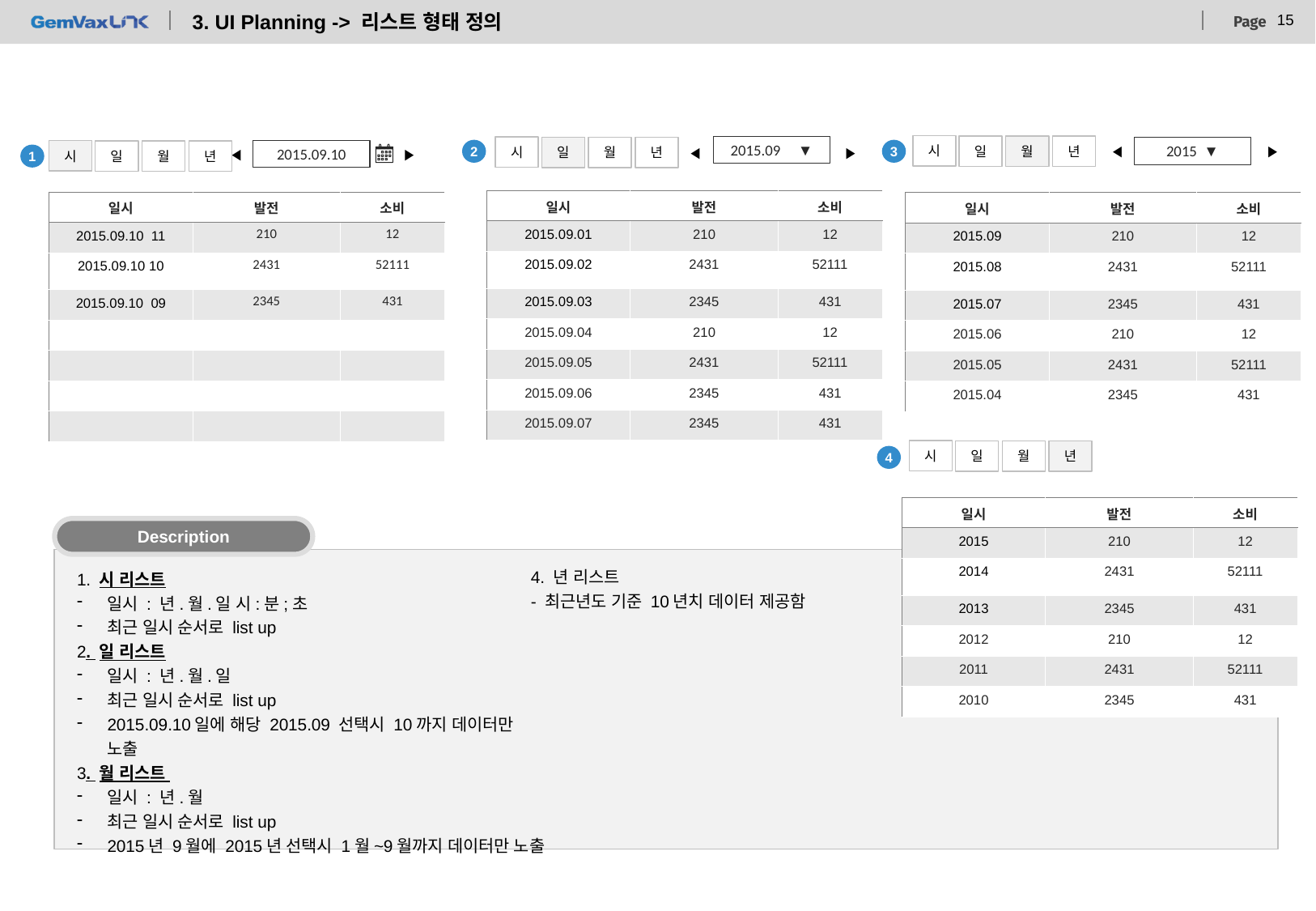

# 3. UI Planning -> 리스트 형태 정의
시
일
월
년
2015.09     ▼
시
일
월
년
2015  ▼
◀
▶
2
3
2015.09.10

◀
시
일
월
년
▶
◀
▶
1
| 일시 | 발전 | 소비 |
| --- | --- | --- |
| 2015.09.01 | 210 | 12 |
| 2015.09.02 | 2431 | 52111 |
| 2015.09.03 | 2345 | 431 |
| 2015.09.04 | 210 | 12 |
| 2015.09.05 | 2431 | 52111 |
| 2015.09.06 | 2345 | 431 |
| 2015.09.07 | 2345 | 431 |
| 일시 | 발전 | 소비 |
| --- | --- | --- |
| 2015.09.10 11 | 210 | 12 |
| 2015.09.10 10 | 2431 | 52111 |
| 2015.09.10 09 | 2345 | 431 |
|  |  |  |
|  |  |  |
|  |  |  |
|  |  |  |
| 일시 | 발전 | 소비 |
| --- | --- | --- |
| 2015.09 | 210 | 12 |
| 2015.08 | 2431 | 52111 |
| 2015.07 | 2345 | 431 |
| 2015.06 | 210 | 12 |
| 2015.05 | 2431 | 52111 |
| 2015.04 | 2345 | 431 |
시
일
월
년
4
| 일시 | 발전 | 소비 |
| --- | --- | --- |
| 2015 | 210 | 12 |
| 2014 | 2431 | 52111 |
| 2013 | 2345 | 431 |
| 2012 | 210 | 12 |
| 2011 | 2431 | 52111 |
| 2010 | 2345 | 431 |
Description

4. 년 리스트
- 최근년도 기준 10년치 데이터 제공함
1. 시 리스트
일시 : 년.월.일 시:분;초
최근 일시 순서로 list up
2. 일 리스트
일시 : 년.월.일
최근 일시 순서로 list up
2015.09.10일에 해당 2015.09 선택시 10까지 데이터만 노출
3. 월 리스트
일시 : 년.월
최근 일시 순서로 list up
2015년 9월에 2015년 선택시 1월~9월까지 데이터만 노출